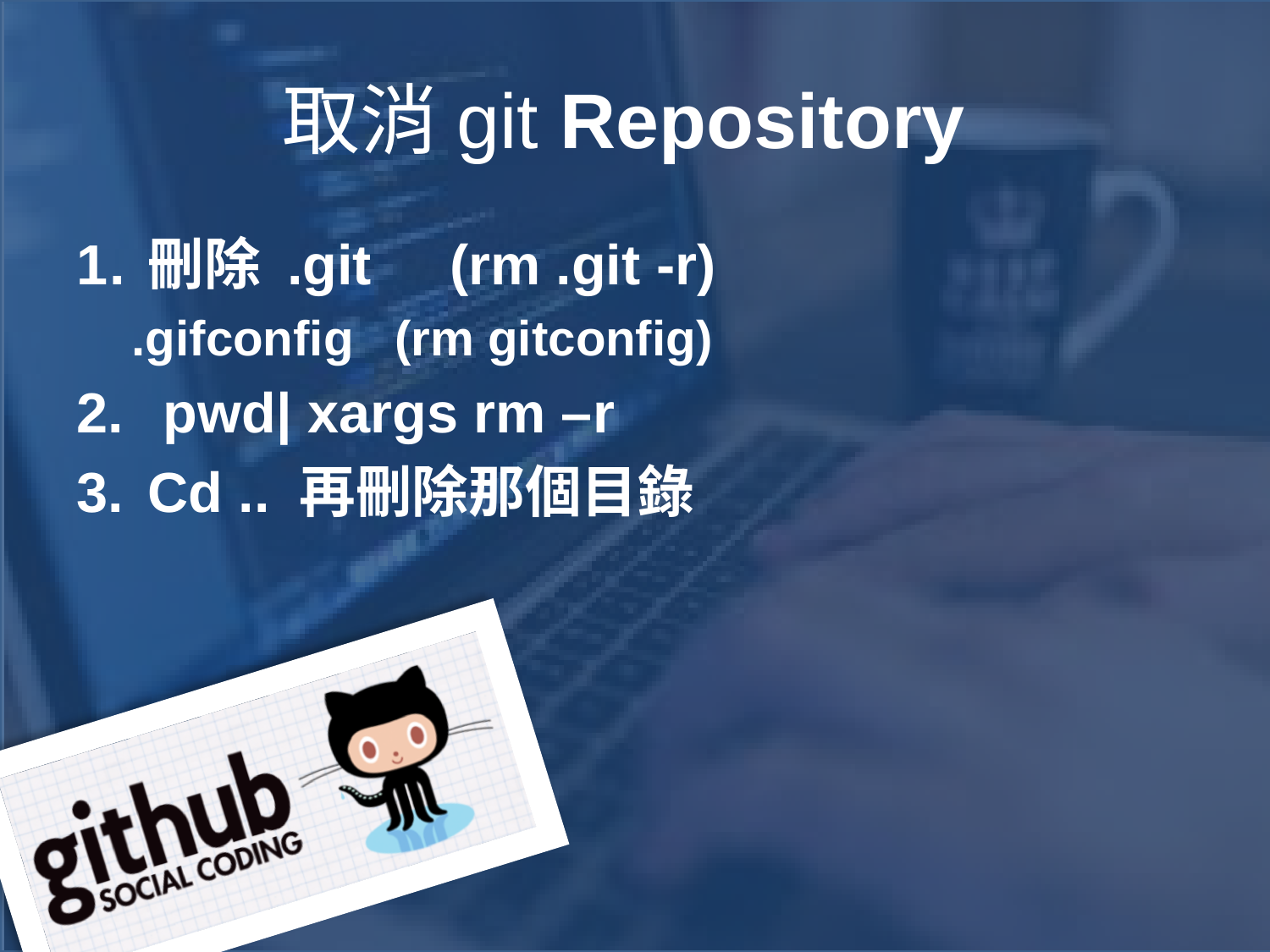

# 取消git Repository
刪除 .git     (rm .git -r)
.gifconfig   (rm gitconfig)
 pwd| xargs rm –r
Cd .. 再刪除那個目錄